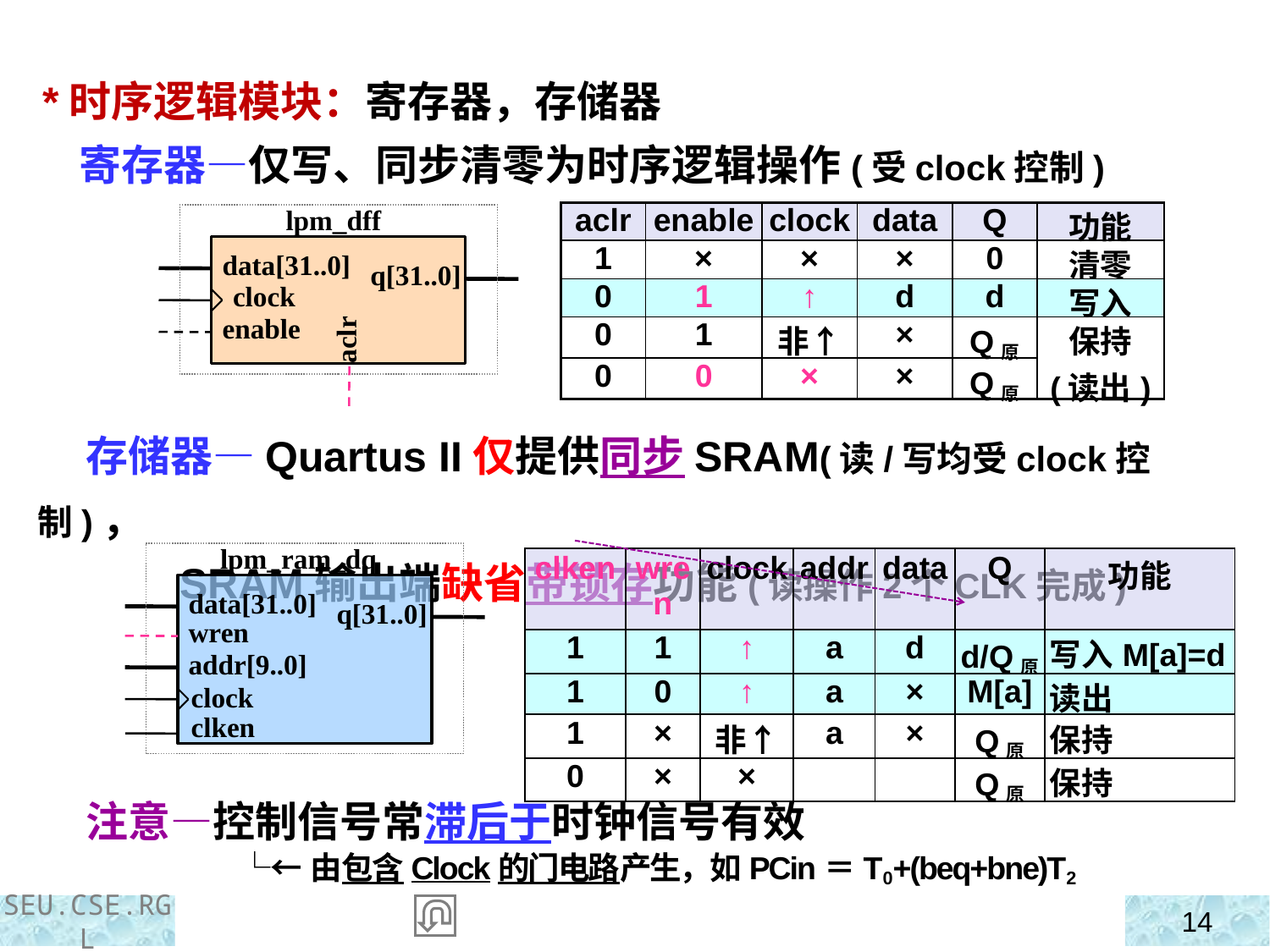

*时序逻辑模块：寄存器，存储器
    寄存器—仅写、同步清零为时序逻辑操作(受clock控制)
lpm_dff

data[31..0]
q[31..0]
clock
aclr
enable
| aclr | enable | clock | data | Q | 功能 |
| --- | --- | --- | --- | --- | --- |
| 1 | × | × | × | 0 | 清零 |
| 0 | 1 | ↑ | d | d | 写入 |
| 0 | 1 | 非↑ | × | Q原 | 保持 (读出) |
| 0 | 0 | × | × | Q原 |  |
    存储器—Quartus II仅提供同步SRAM(读/写均受clock控制)，
            SRAM输出端缺省带锁存功能(读操作2个CLK完成)
lpm_ram_dq

data[31..0]
q[31..0]
wren
addr[9..0]
clock
clken
| clken | wren | clock | addr | data | Q | 功能 |
| --- | --- | --- | --- | --- | --- | --- |
| 1 | 1 | ↑ | a | d | d/Q原 | 写入M[a]=d |
| 1 | 0 | ↑ | a | × | M[a] | 读出 |
| 1 | × | 非↑ | a | × | Q原 | 保持 |
| 0 | × | × |  |  | Q原 | 保持 |
    注意—控制信号常滞后于时钟信号有效
                            └←由包含Clock的门电路产生，如PCin＝T0+(beq+bne)T2

SEU.CSE.RGL
14